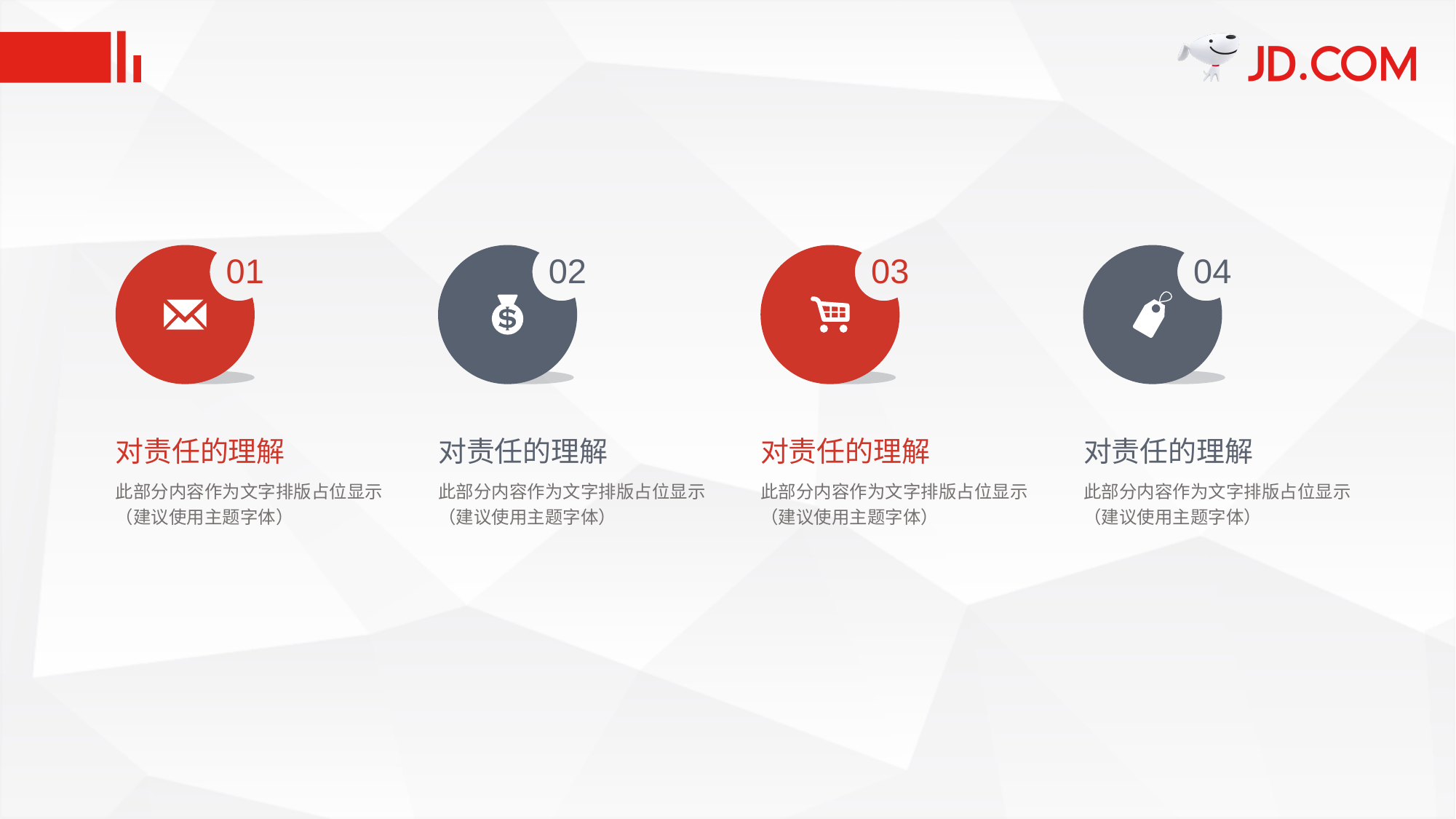

#

01

02

03

04

对责任的理解
此部分内容作为文字排版占位显示
（建议使用主题字体）
对责任的理解
此部分内容作为文字排版占位显示
（建议使用主题字体）
对责任的理解
此部分内容作为文字排版占位显示
（建议使用主题字体）
对责任的理解
此部分内容作为文字排版占位显示
（建议使用主题字体）